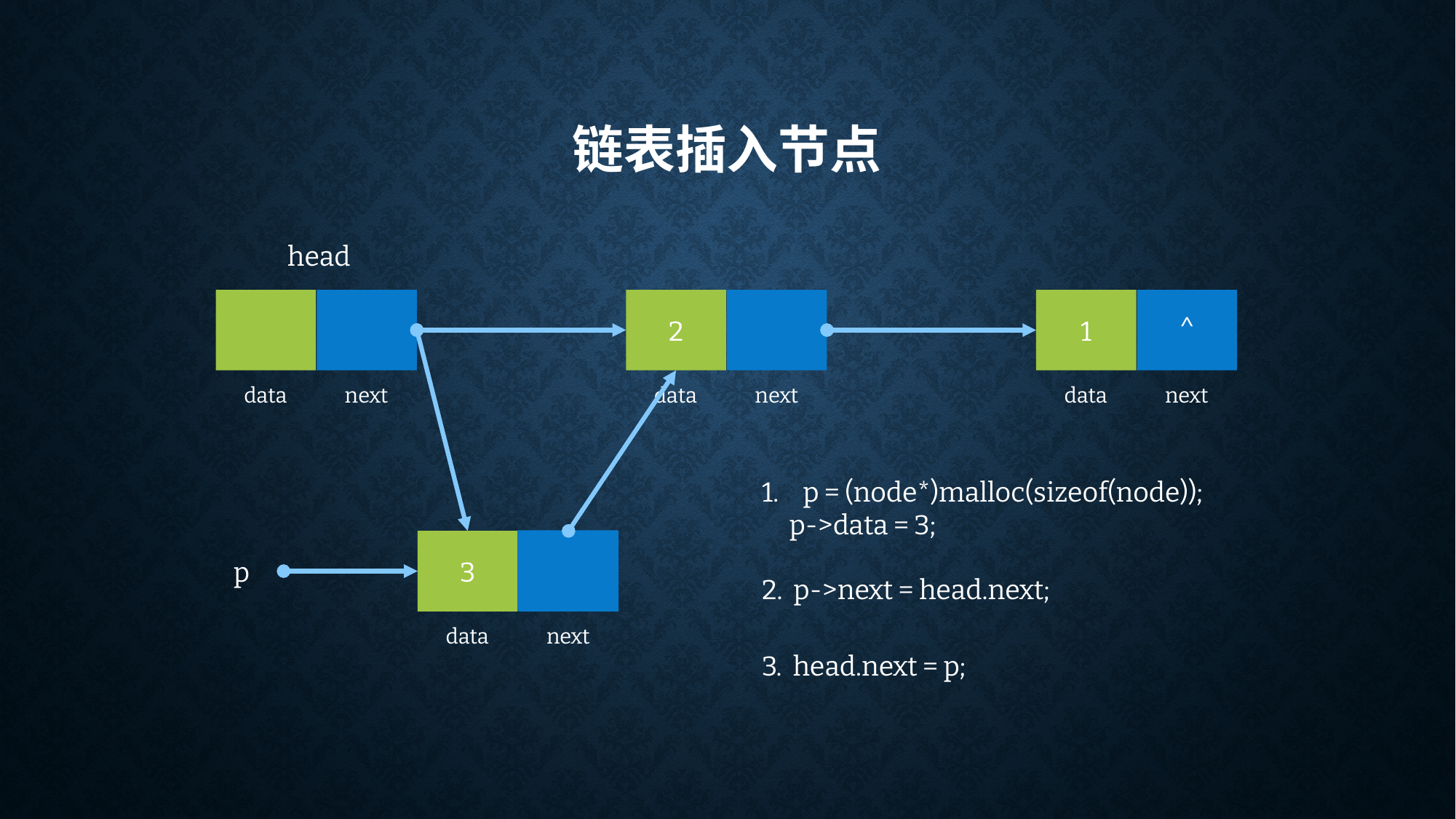

# 链表插入节点
head

data

next
2
data

next
1
data
^
next
p = (node*)malloc(sizeof(node));
     p->data = 3;

3
data
?
next
p
2.  p->next = head.next;
3.  head.next = p;